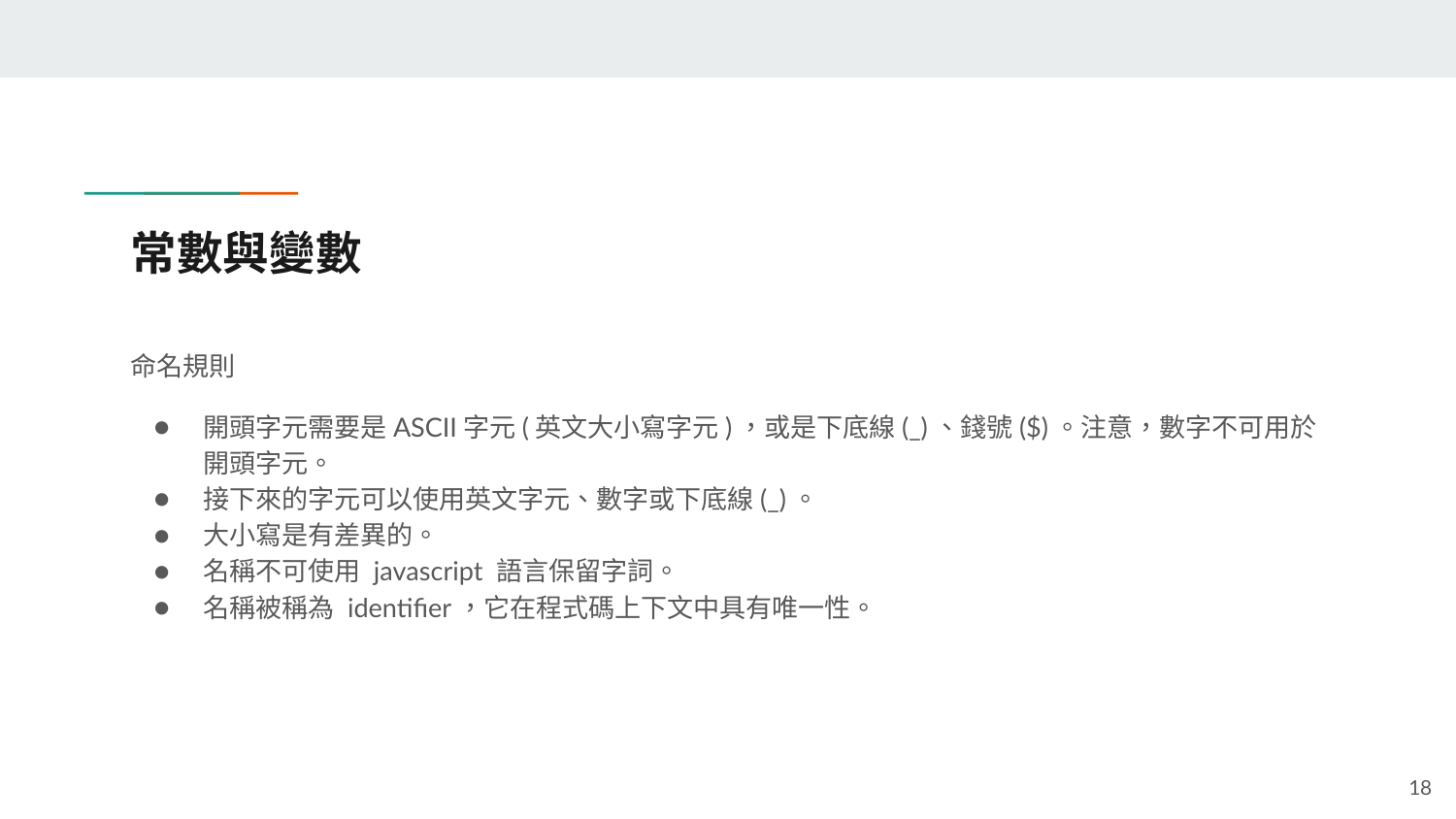

# 常數與變數
命名規則
開頭字元需要是ASCII字元(英文大小寫字元)，或是下底線(_)、錢號($)。注意，數字不可用於開頭字元。
接下來的字元可以使用英文字元、數字或下底線(_)。
大小寫是有差異的。
名稱不可使用 javascript 語言保留字詞。
名稱被稱為 identifier，它在程式碼上下文中具有唯一性。
18